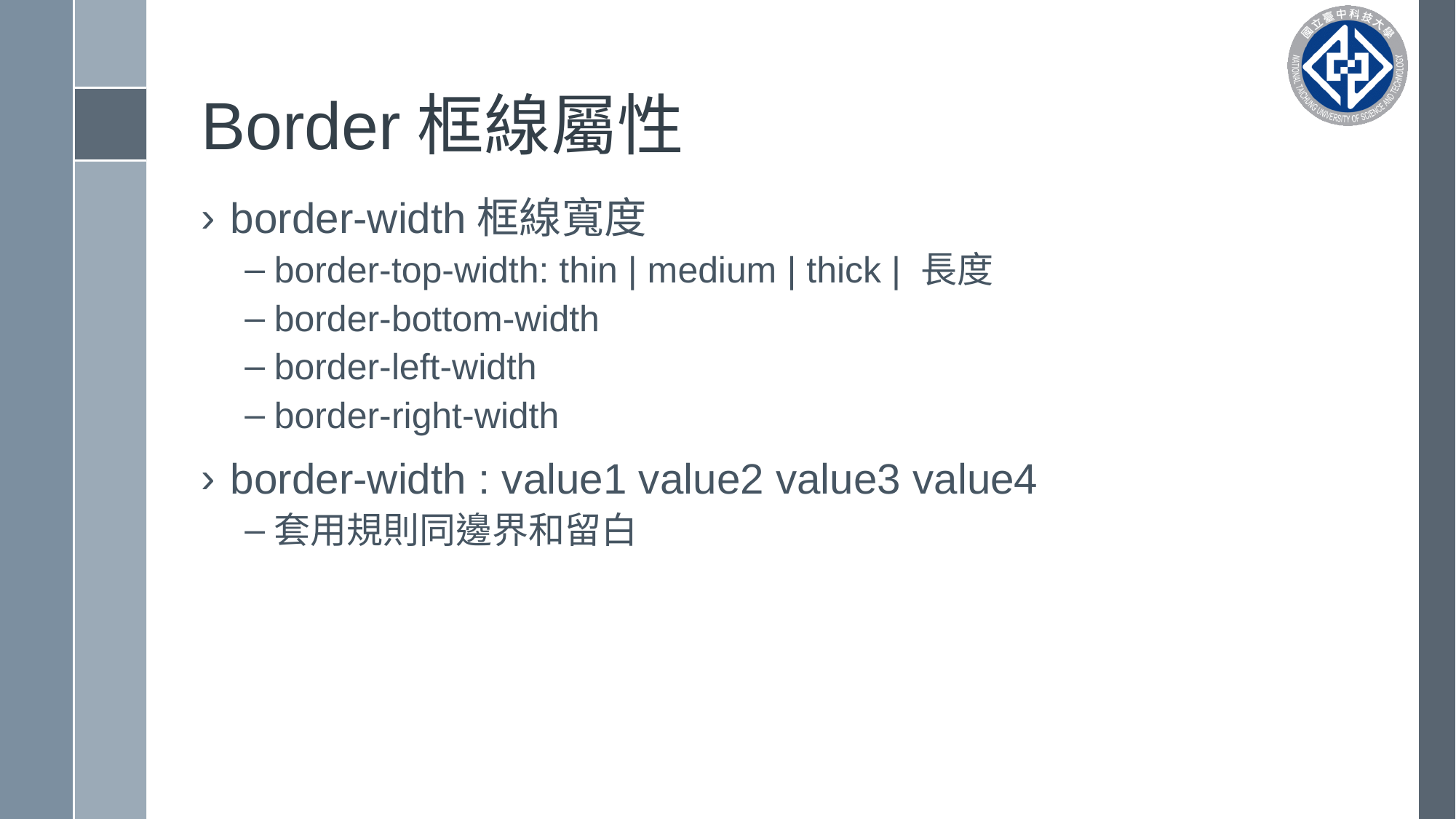

# Border框線屬性
border-width框線寬度
border-top-width: thin | medium | thick | 長度
border-bottom-width
border-left-width
border-right-width
border-width : value1 value2 value3 value4
套用規則同邊界和留白